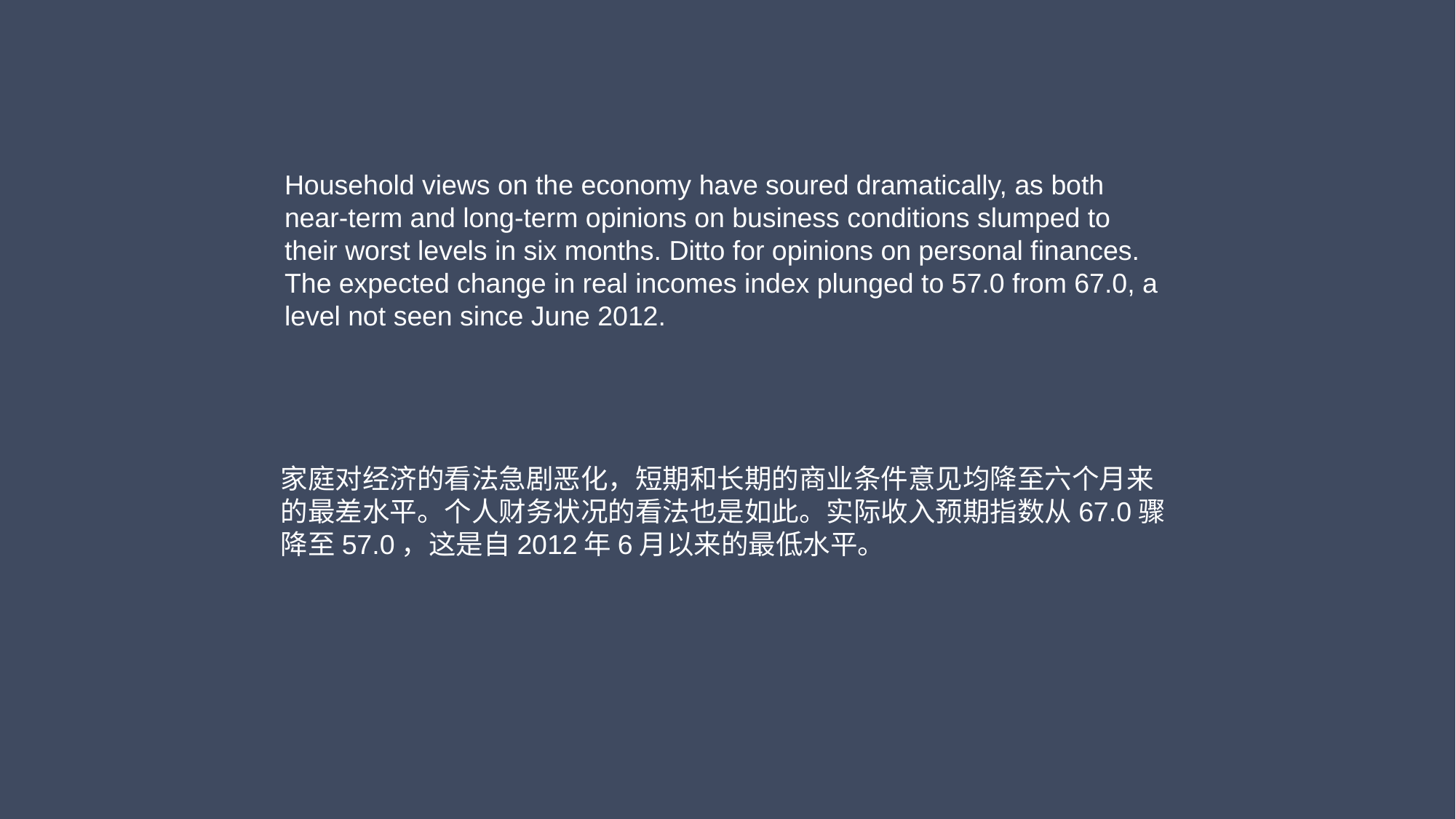

Household views on the economy have soured dramatically, as both near-term and long-term opinions on business conditions slumped to their worst levels in six months. Ditto for opinions on personal finances. The expected change in real incomes index plunged to 57.0 from 67.0, a level not seen since June 2012.
家庭对经济的看法急剧恶化，短期和长期的商业条件意见均降至六个月来的最差水平。个人财务状况的看法也是如此。实际收入预期指数从67.0骤降至57.0，这是自2012年6月以来的最低水平。